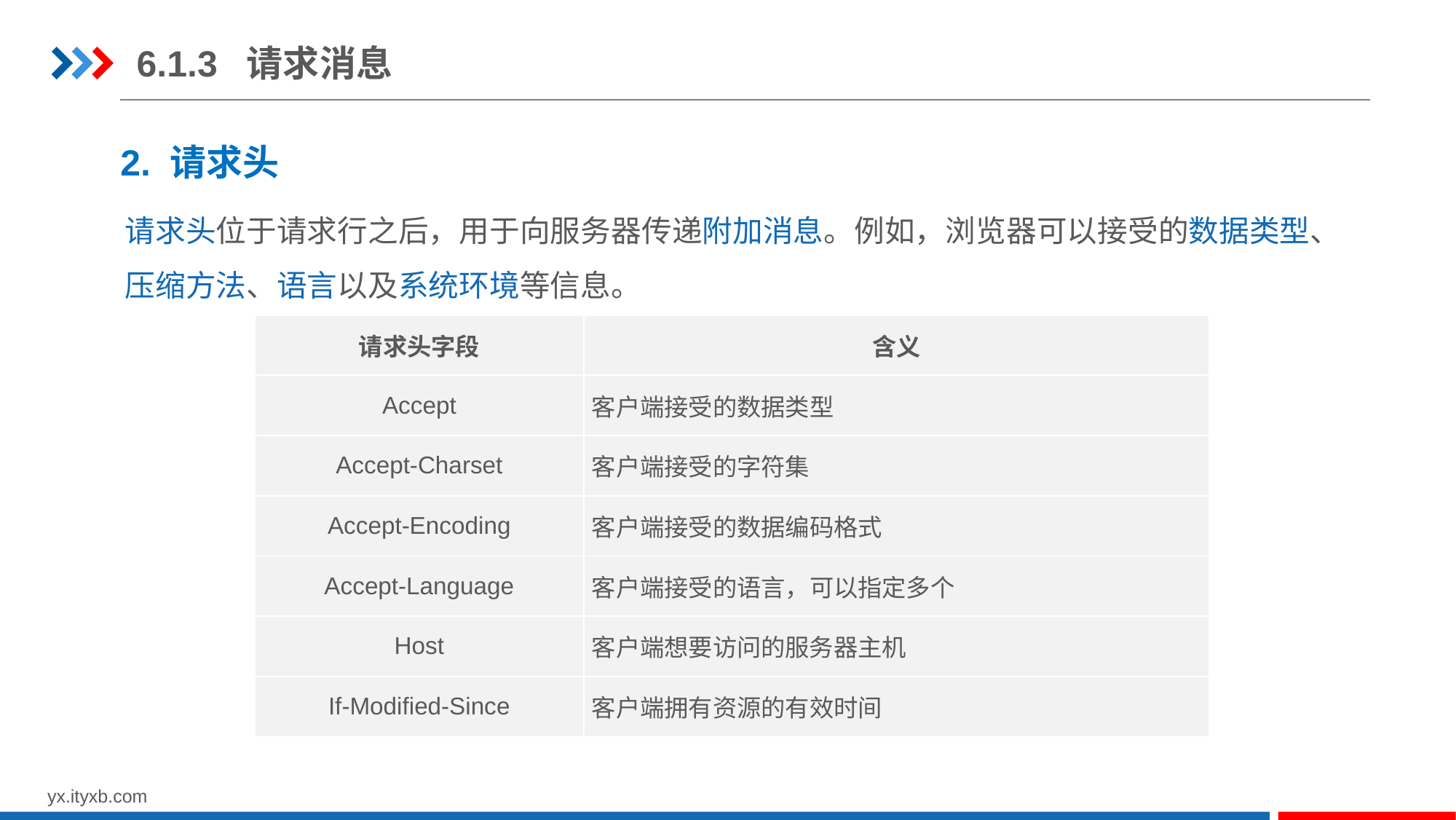

6.1.3  请求消息
2. 请求头
请求头位于请求行之后，用于向服务器传递附加消息。例如，浏览器可以接受的数据类型、压缩方法、语言以及系统环境等信息。
| 请求头字段 | 含义 |
| --- | --- |
| Accept | 客户端接受的数据类型 |
| Accept-Charset | 客户端接受的字符集 |
| Accept-Encoding | 客户端接受的数据编码格式 |
| Accept-Language | 客户端接受的语言，可以指定多个 |
| Host | 客户端想要访问的服务器主机 |
| If-Modified-Since | 客户端拥有资源的有效时间 |